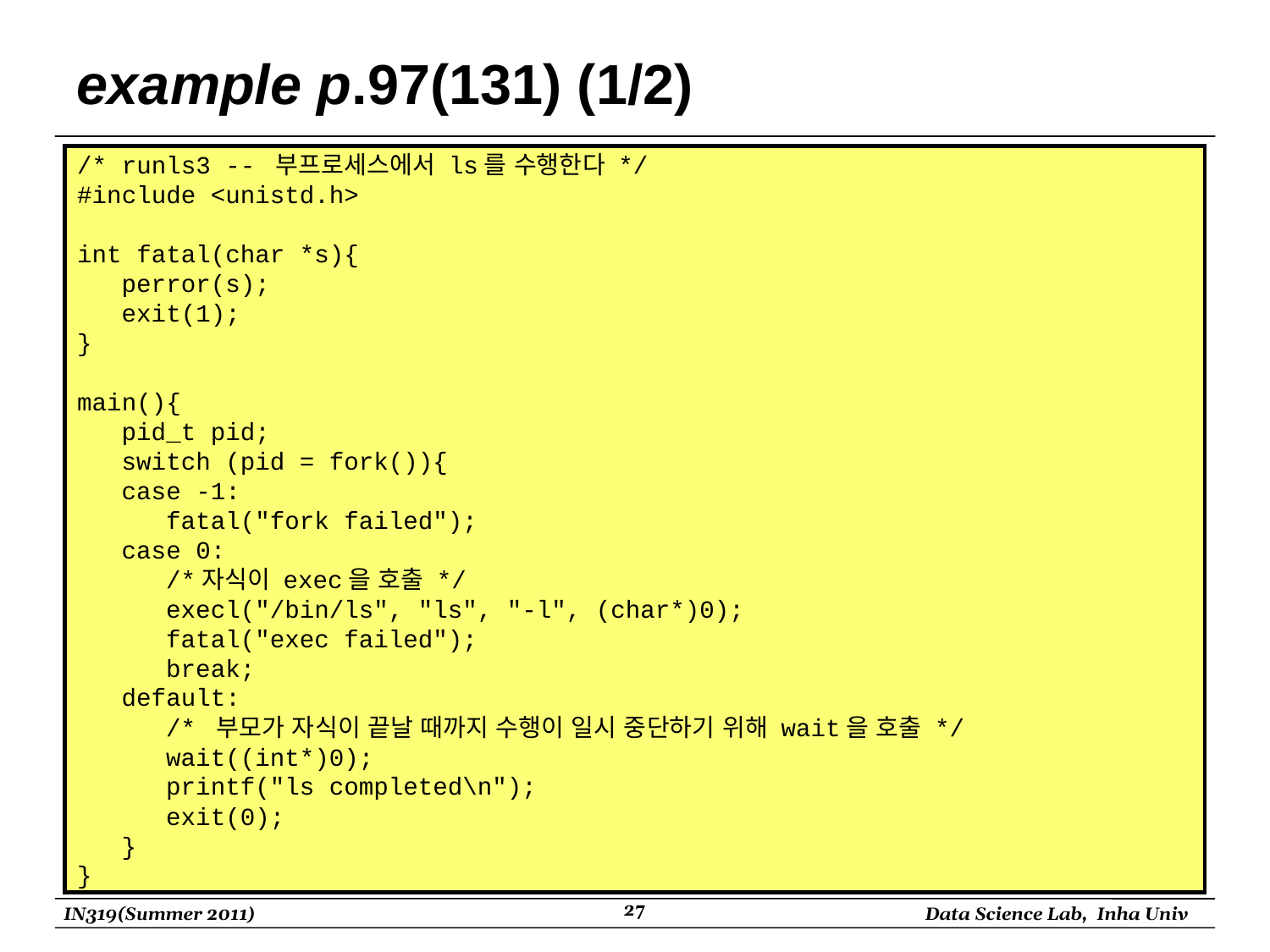

# example p.97(131) (1/2)

/* runls3 -- 부프로세스에서 ls를 수행한다 */
#include <unistd.h>

int fatal(char *s){
   perror(s);
   exit(1);
}

main(){
   pid_t pid;
   switch (pid = fork()){
   case -1:
      fatal("fork failed");
   case 0:
      /*자식이 exec을 호출 */
      execl("/bin/ls", "ls", "-l", (char*)0);
      fatal("exec failed");
      break;
   default:
      /* 부모가 자식이 끝날 때까지 수행이 일시 중단하기 위해 wait을 호출 */
      wait((int*)0);
      printf("ls completed\n");
      exit(0);
   }
}
27